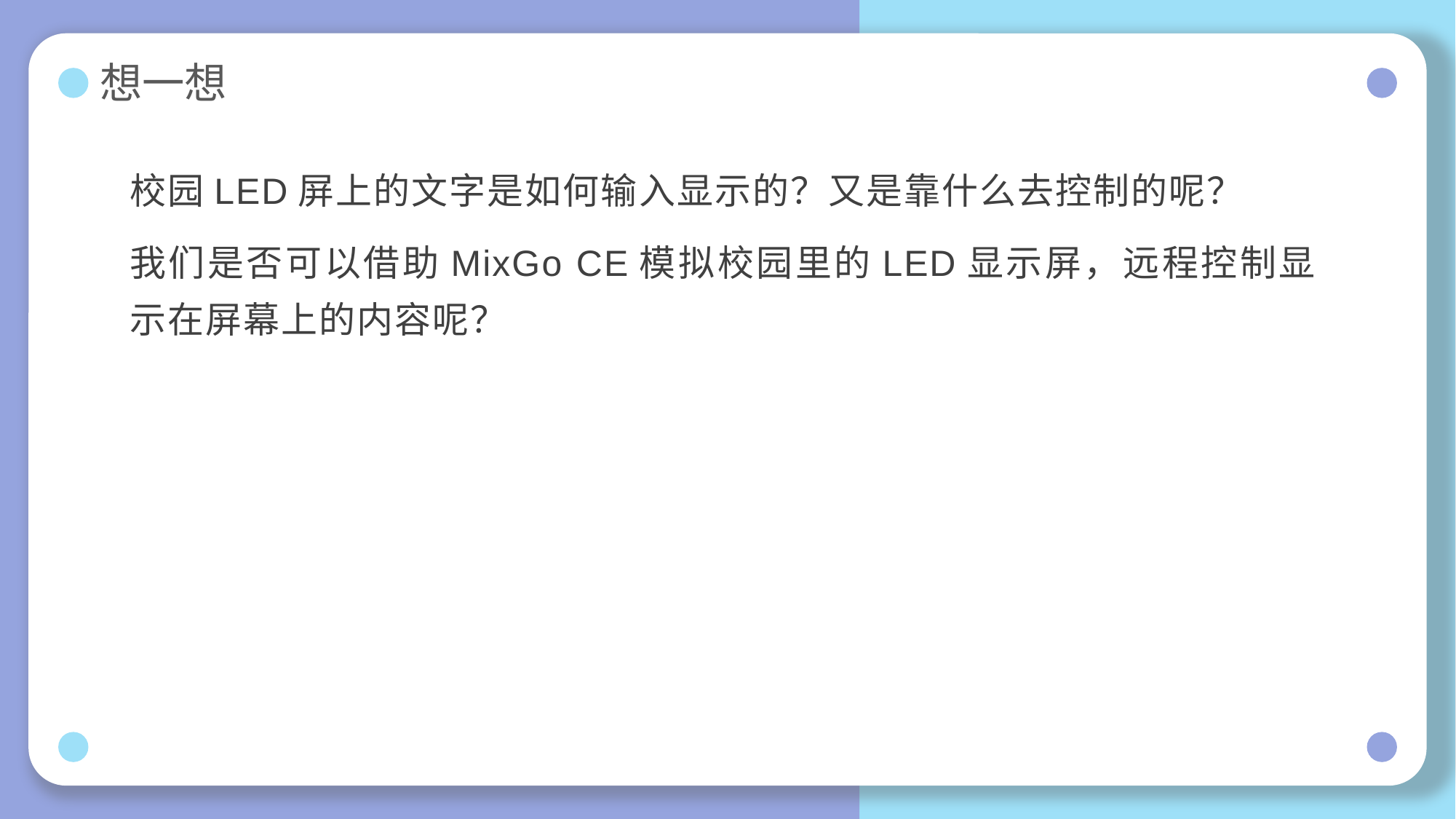

# 想一想
校园LED屏上的文字是如何输入显示的？又是靠什么去控制的呢？
我们是否可以借助MixGo CE模拟校园里的LED显示屏，远程控制显示在屏幕上的内容呢？